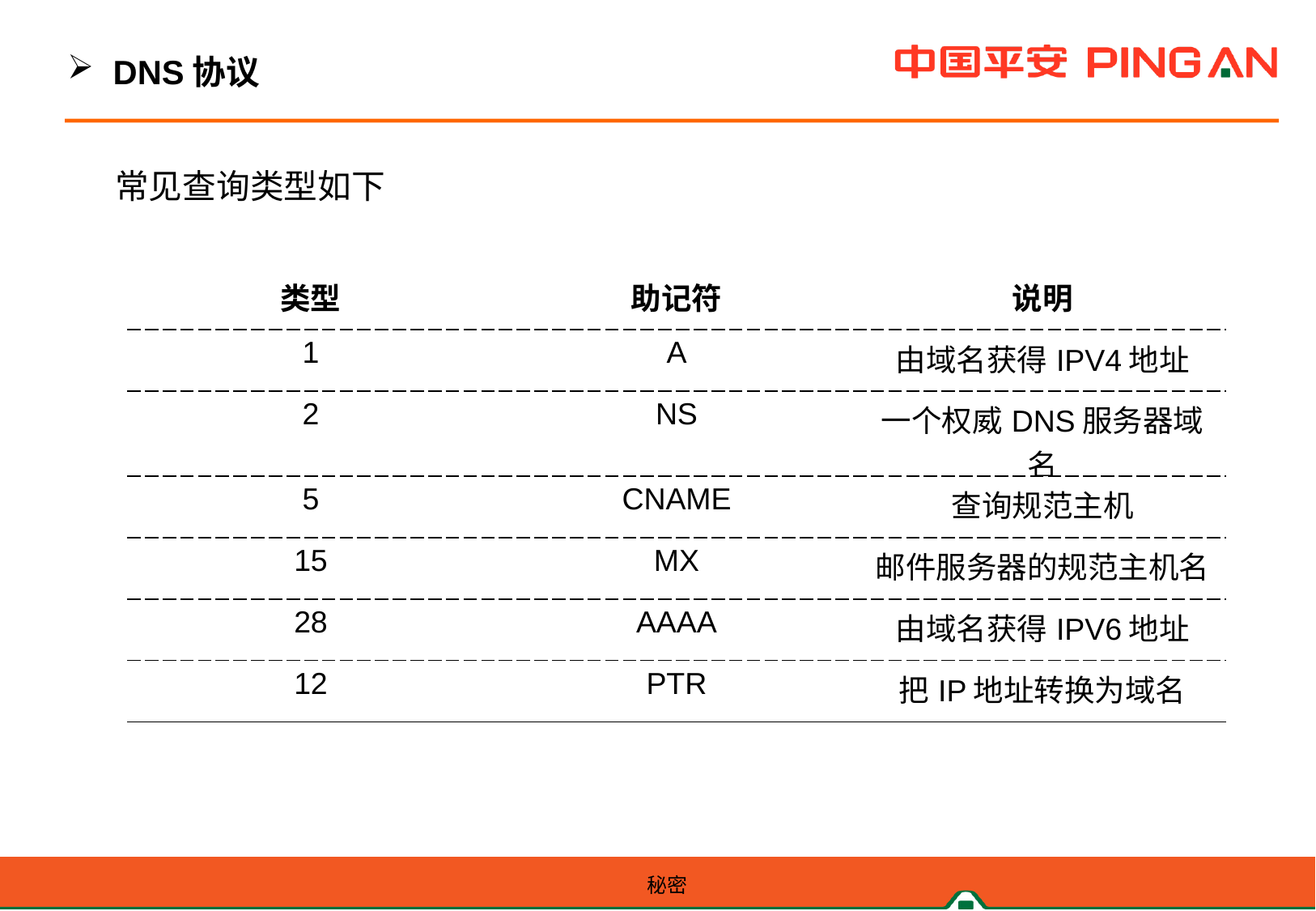

DNS协议
常见查询类型如下

| 类型 | 助记符 | 说明 |
| --- | --- | --- |
| 1 | A | 由域名获得IPV4地址 |
| 2 | NS | 一个权威DNS服务器域名 |
| 5 | CNAME | 查询规范主机 |
| 15 | MX | 邮件服务器的规范主机名 |
| 28 | AAAA | 由域名获得IPV6地址 |
| 12 | PTR | 把IP地址转换为域名 |